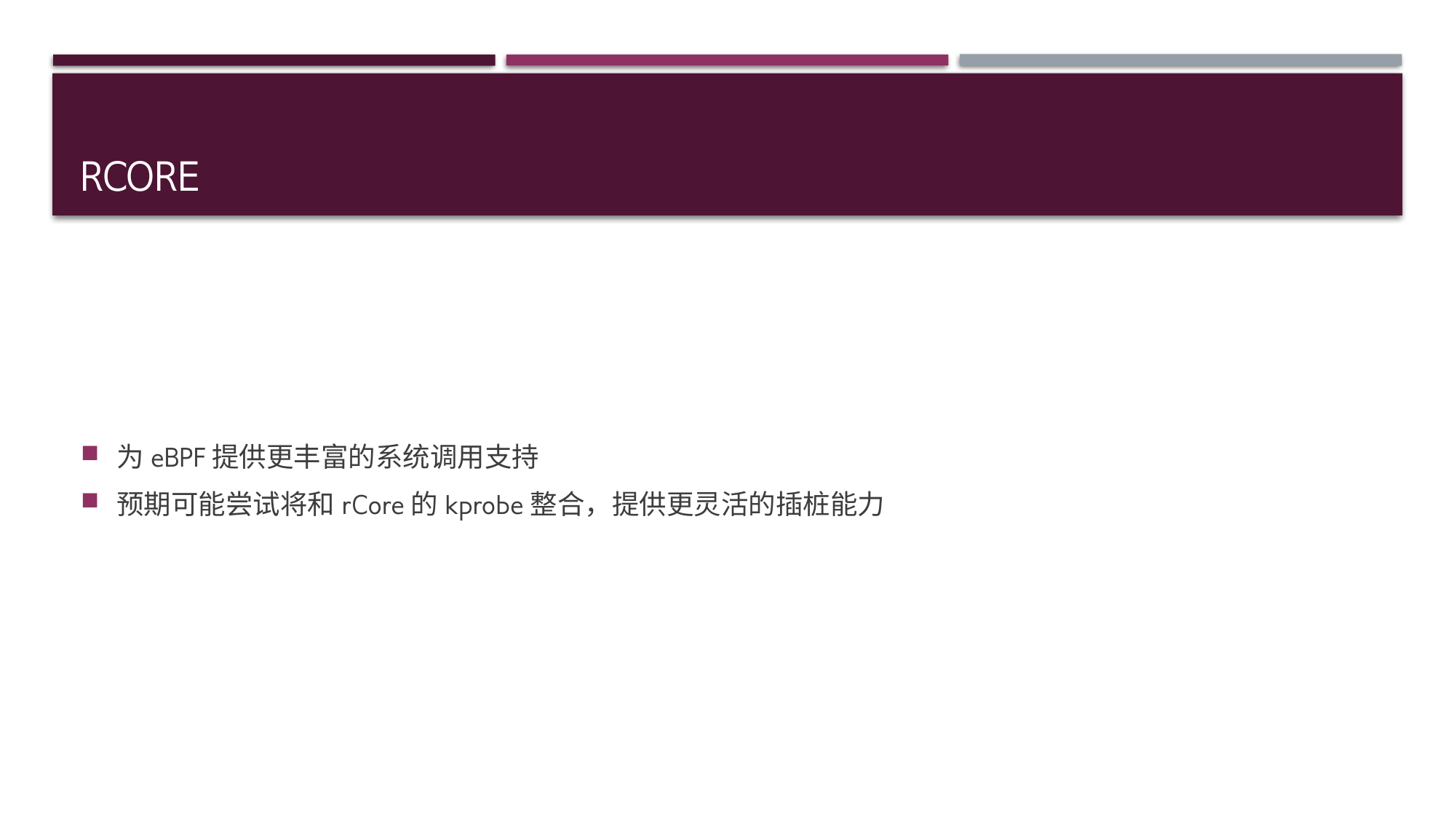

# RCORE
为eBPF提供更丰富的系统调用支持
预期可能尝试将和rCore的kprobe整合，提供更灵活的插桩能力